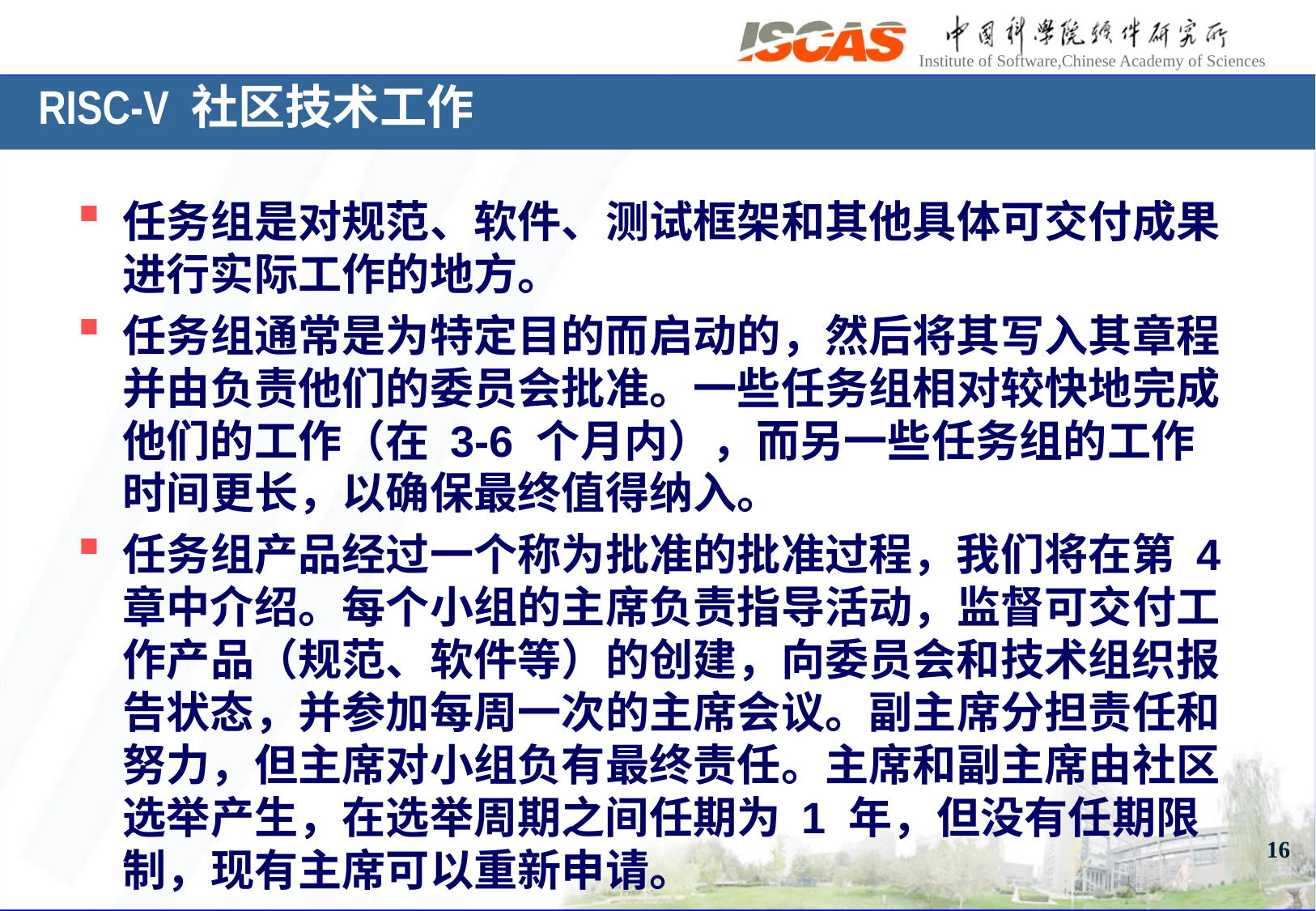

# RISC-V 社区技术工作
任务组是对规范、软件、测试框架和其他具体可交付成果进行实际工作的地方。
任务组通常是为特定目的而启动的，然后将其写入其章程并由负责他们的委员会批准。一些任务组相对较快地完成他们的工作（在 3-6 个月内），而另一些任务组的工作时间更长，以确保最终值得纳入。
任务组产品经过一个称为批准的批准过程，我们将在第 4 章中介绍。每个小组的主席负责指导活动，监督可交付工作产品（规范、软件等）的创建，向委员会和技术组织报告状态，并参加每周一次的主席会议。副主席分担责任和努力，但主席对小组负有最终责任。主席和副主席由社区选举产生，在选举周期之间任期为 1 年，但没有任期限制，现有主席可以重新申请。
16